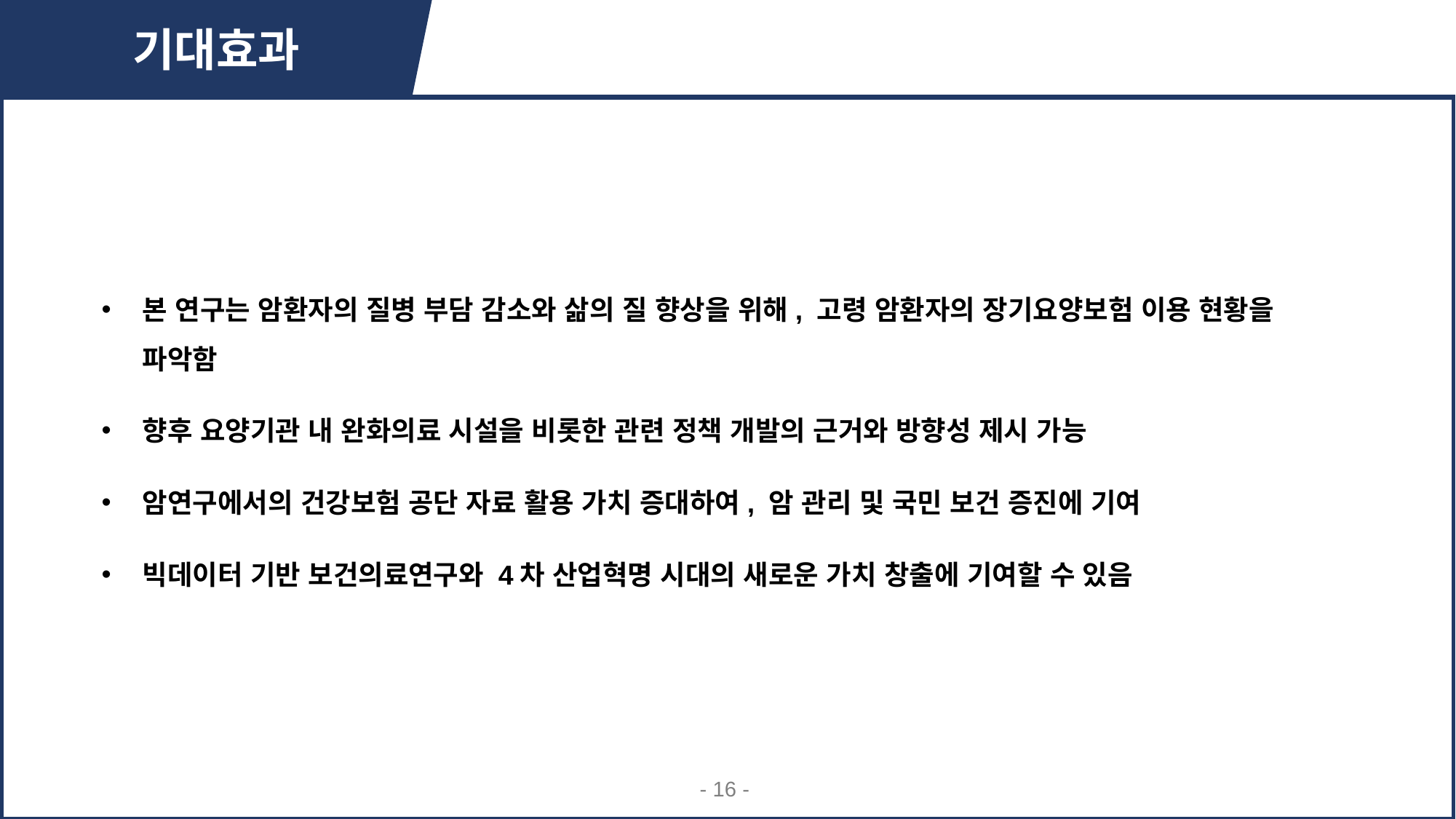

기대효과

본 연구는 암환자의 질병 부담 감소와 삶의 질 향상을 위해, 고령 암환자의 장기요양보험 이용 현황을 파악함
향후 요양기관 내 완화의료 시설을 비롯한 관련 정책 개발의 근거와 방향성 제시 가능
암연구에서의 건강보험 공단 자료 활용 가치 증대하여, 암 관리 및 국민 보건 증진에 기여
빅데이터 기반 보건의료연구와 4차 산업혁명 시대의 새로운 가치 창출에 기여할 수 있음
- 16 -